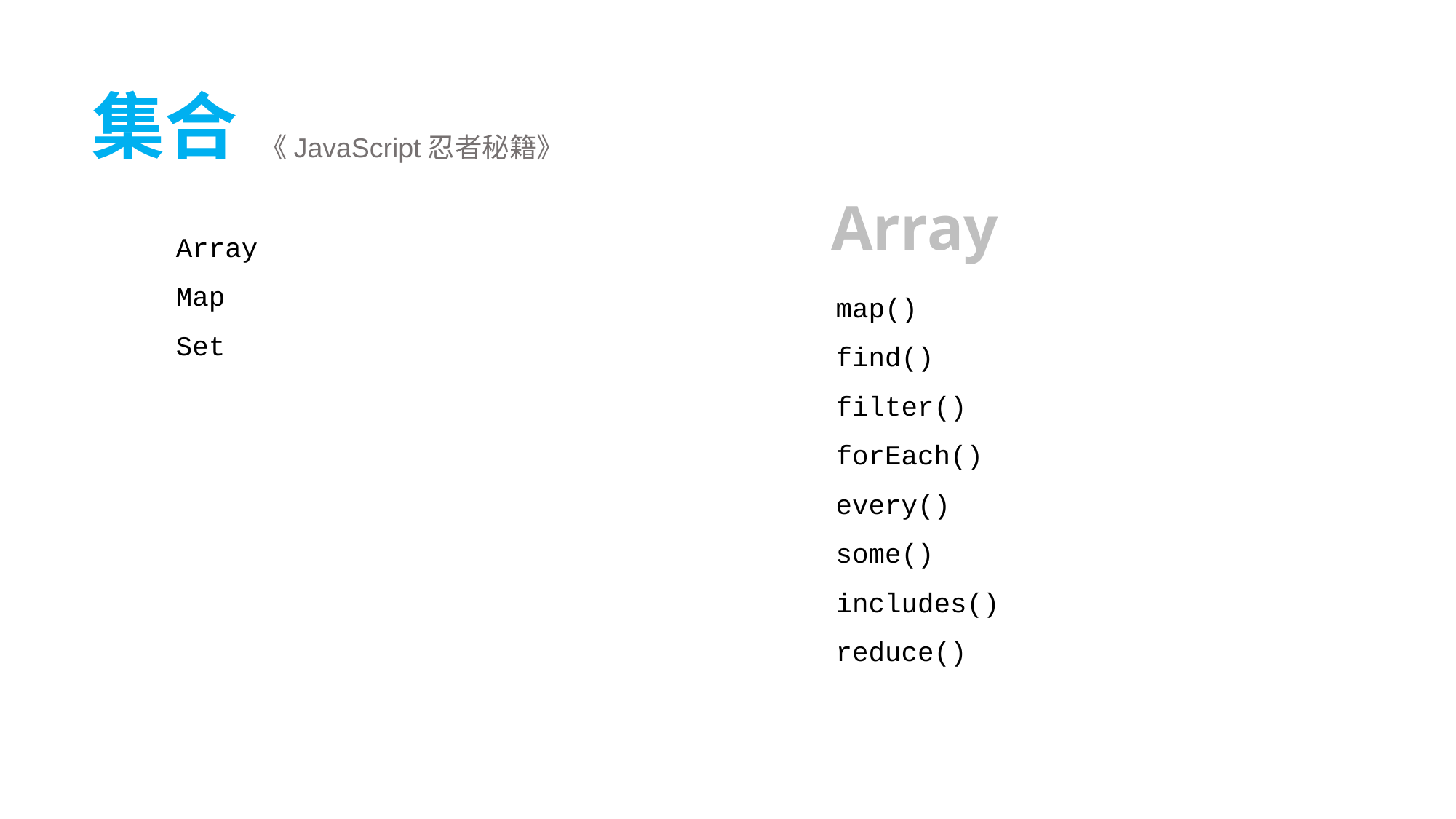

集合
《JavaScript忍者秘籍》
Array
Array
Map
Set
map()
find()
filter()
forEach()
every()
some()
includes()
reduce()